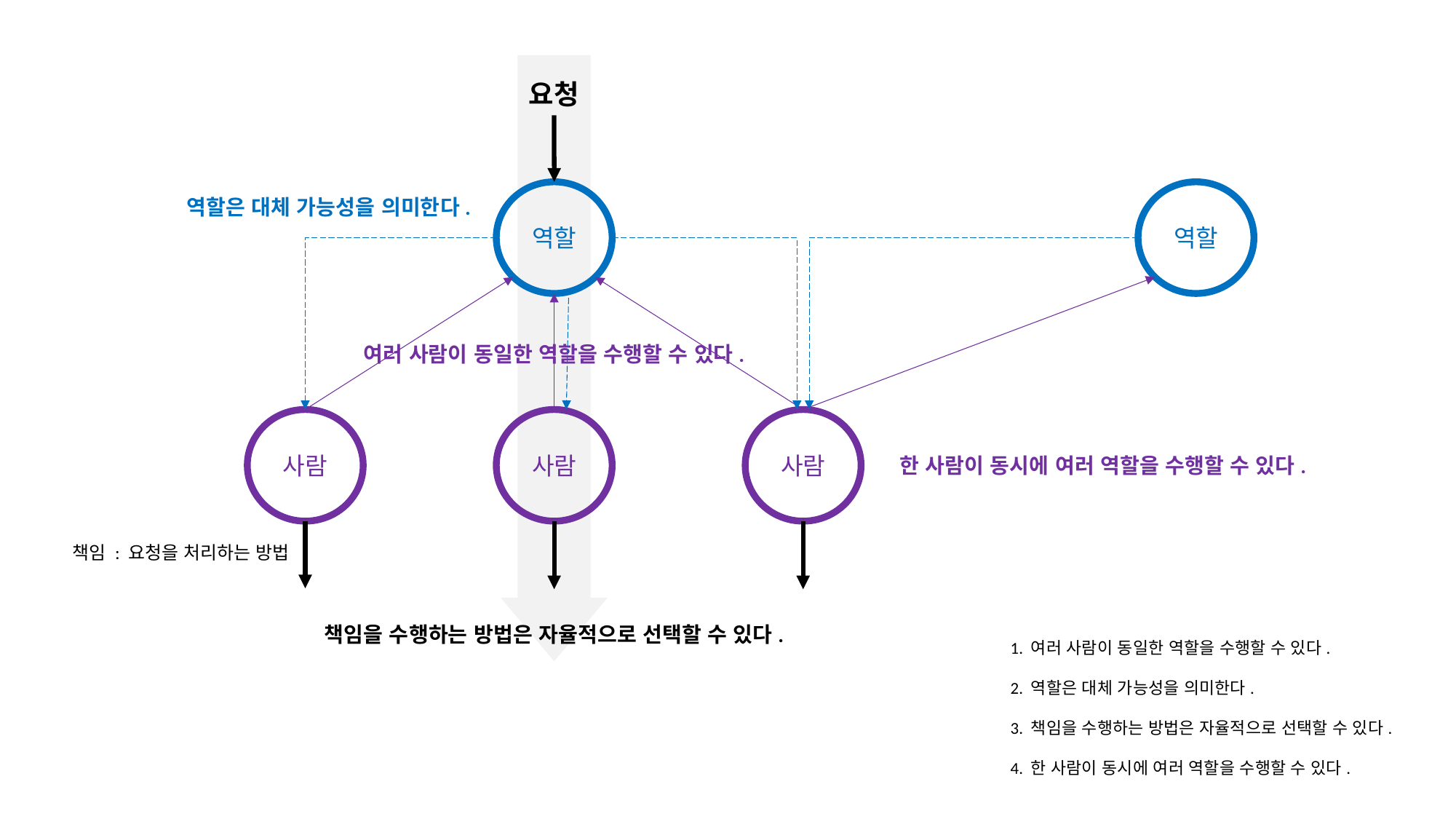

요청
역할
역할
역할은 대체 가능성을 의미한다.
여러 사람이 동일한 역할을 수행할 수 있다.
사람
사람
사람

한 사람이 동시에 여러 역할을 수행할 수 있다.
책임 : 요청을 처리하는 방법

1. 여러 사람이 동일한 역할을 수행할 수 있다.
2. 역할은 대체 가능성을 의미한다.
3. 책임을 수행하는 방법은 자율적으로 선택할 수 있다.
4. 한 사람이 동시에 여러 역할을 수행할 수 있다.
책임을 수행하는 방법은 자율적으로 선택할 수 있다.